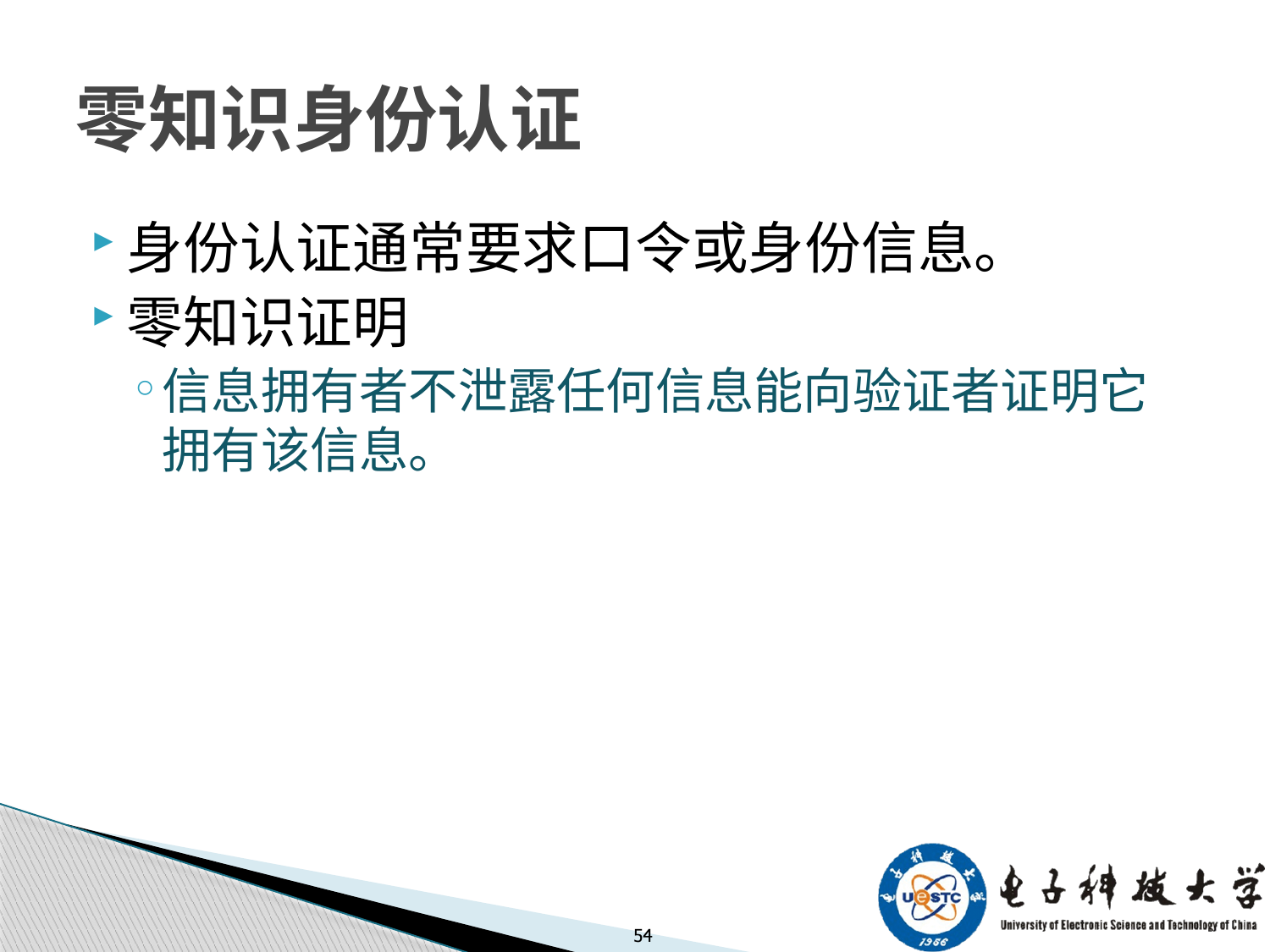

# 零知识身份认证
身份认证通常要求口令或身份信息。
零知识证明
信息拥有者不泄露任何信息能向验证者证明它拥有该信息。
54